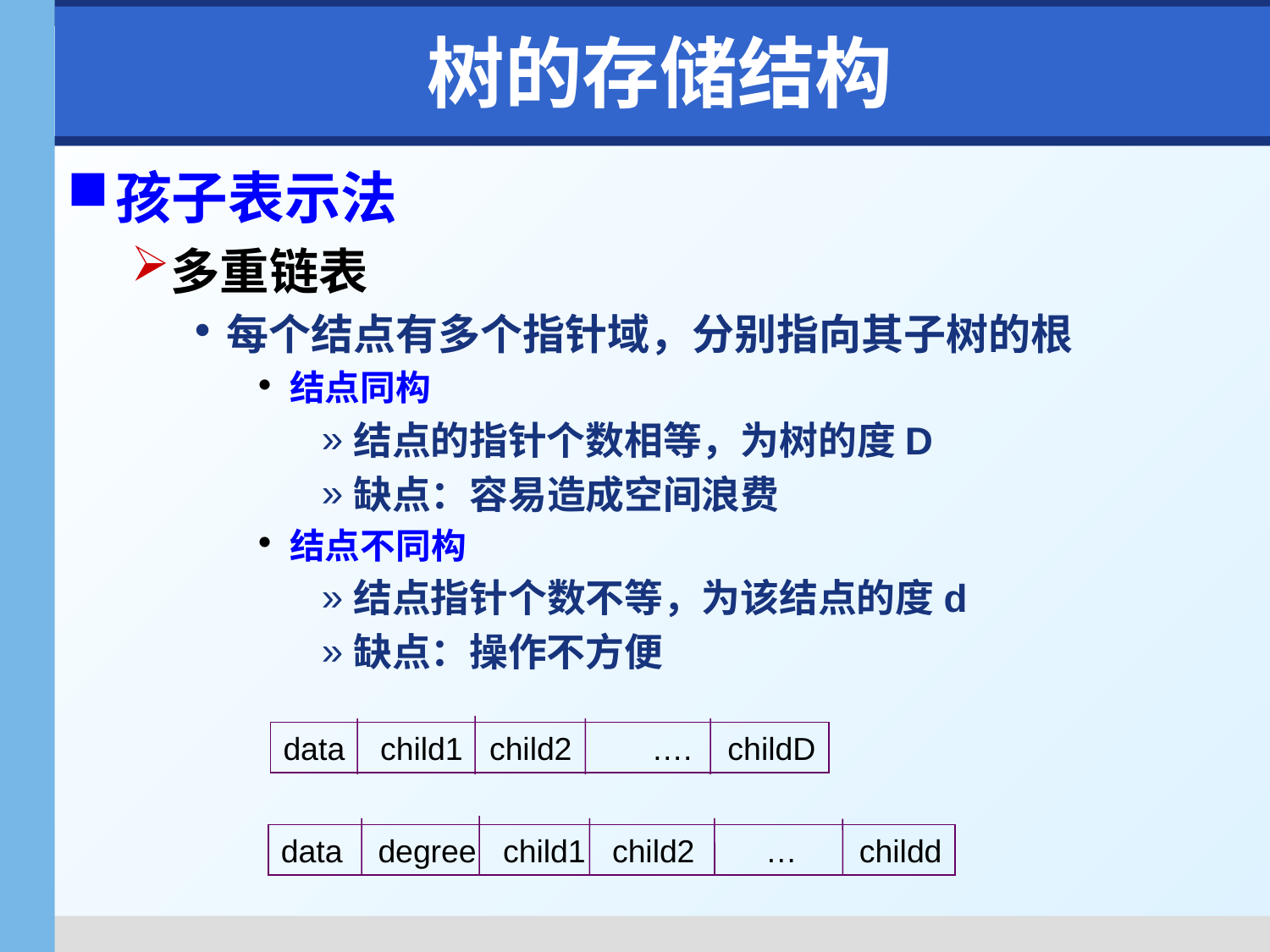

# 树的存储结构
孩子表示法
多重链表
每个结点有多个指针域，分别指向其子树的根
结点同构
结点的指针个数相等，为树的度D
缺点：容易造成空间浪费
结点不同构
结点指针个数不等，为该结点的度d
缺点：操作不方便

data    child1   child2         ….    childD

data    degree   child1   child2        …       childd